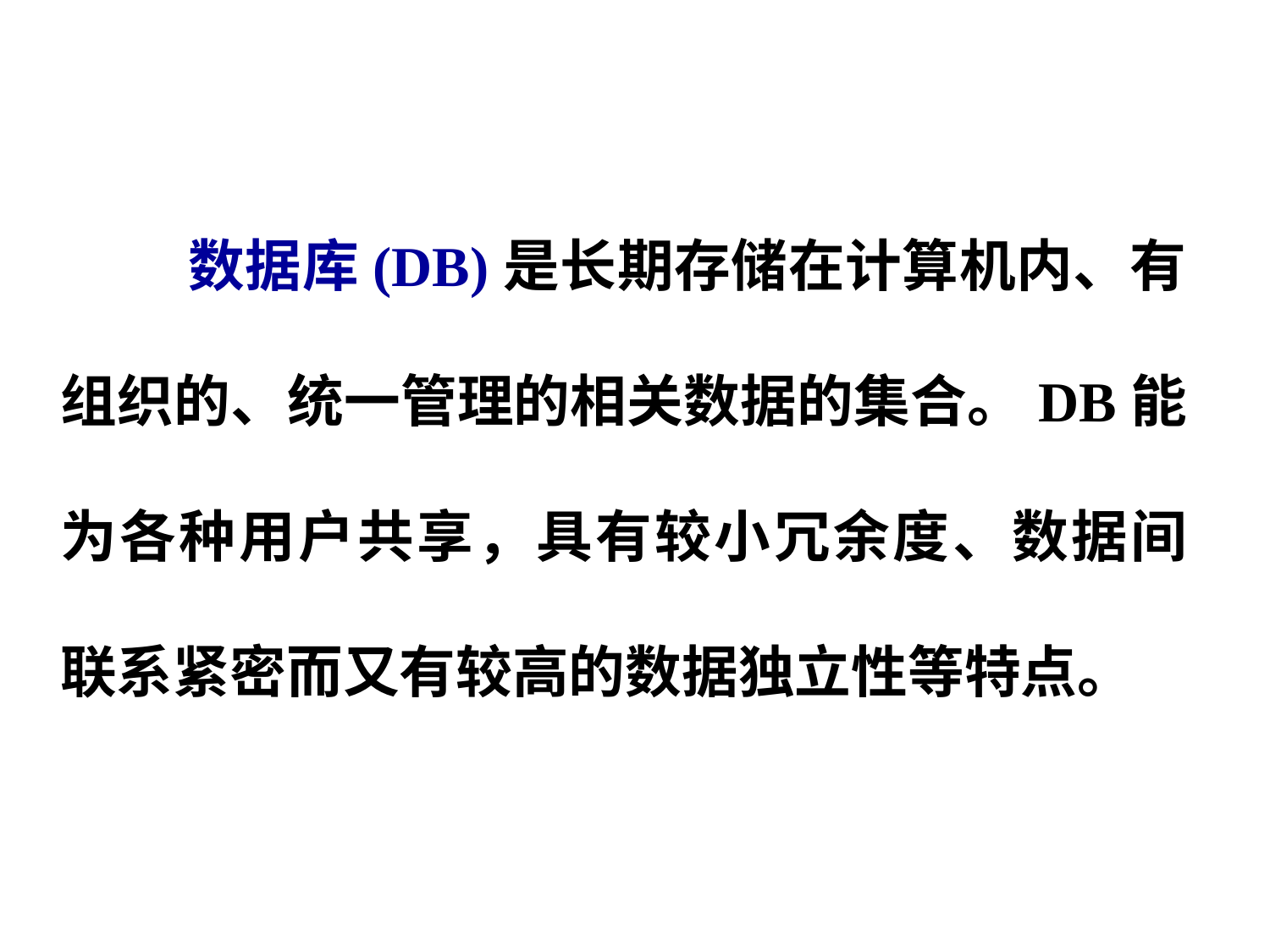

数据库(DB)是长期存储在计算机内、有组织的、统一管理的相关数据的集合。DB能为各种用户共享，具有较小冗余度、数据间联系紧密而又有较高的数据独立性等特点。